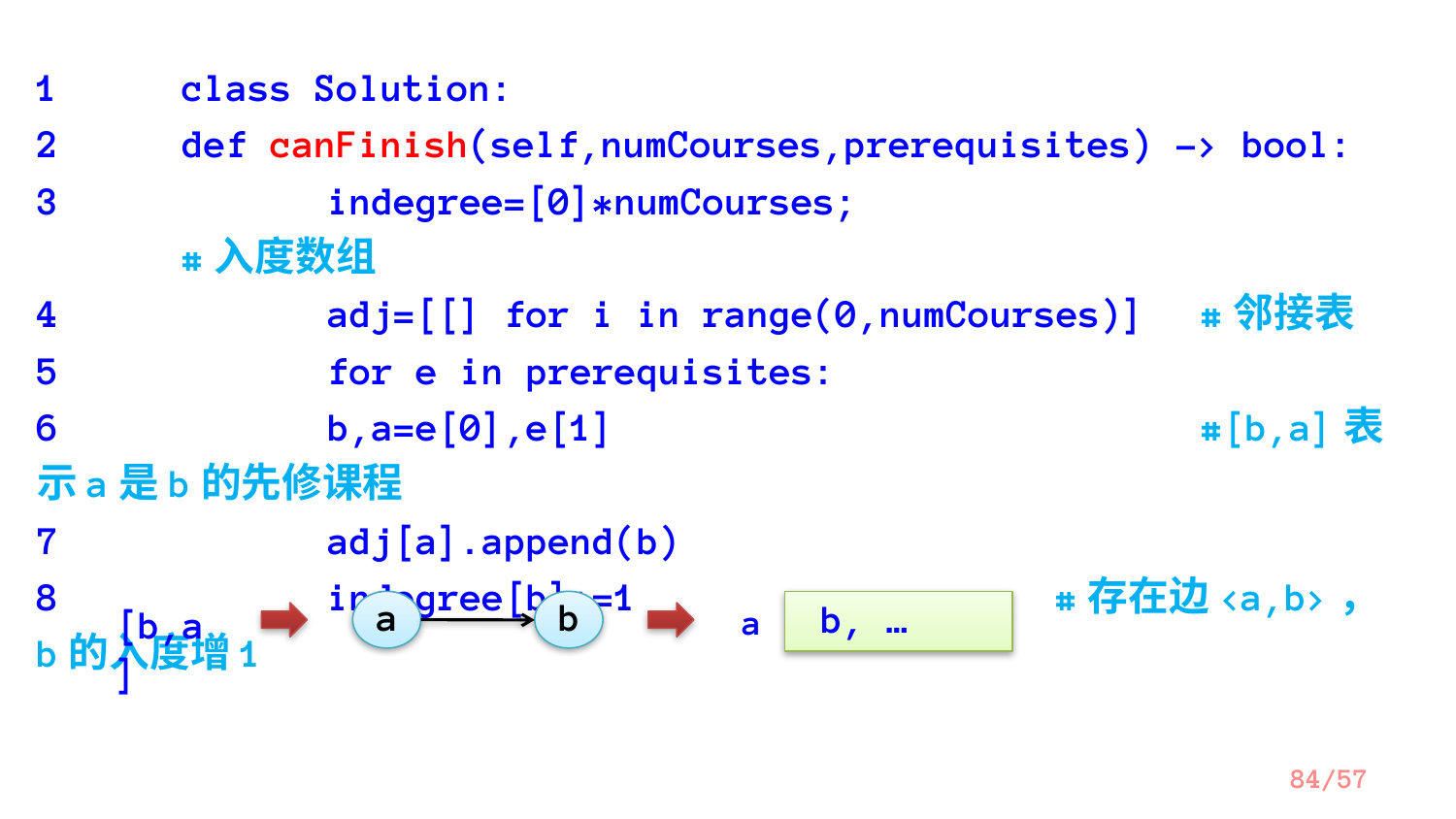

1	class Solution:
2   	def canFinish(self,numCourses,prerequisites) -> bool:
3   		indegree=[0]*numCourses;      				#入度数组
4      	adj=[[] for i in range(0,numCourses)] 	#邻接表
5      	for e in prerequisites:
6       	b,a=e[0],e[1]  				#[b,a]表示a是b的先修课程
7         	adj[a].append(b)
8        	indegree[b]+=1   			#存在边<a,b>，b的入度增1
[b,a]
a
b
a
 b, …

84/57